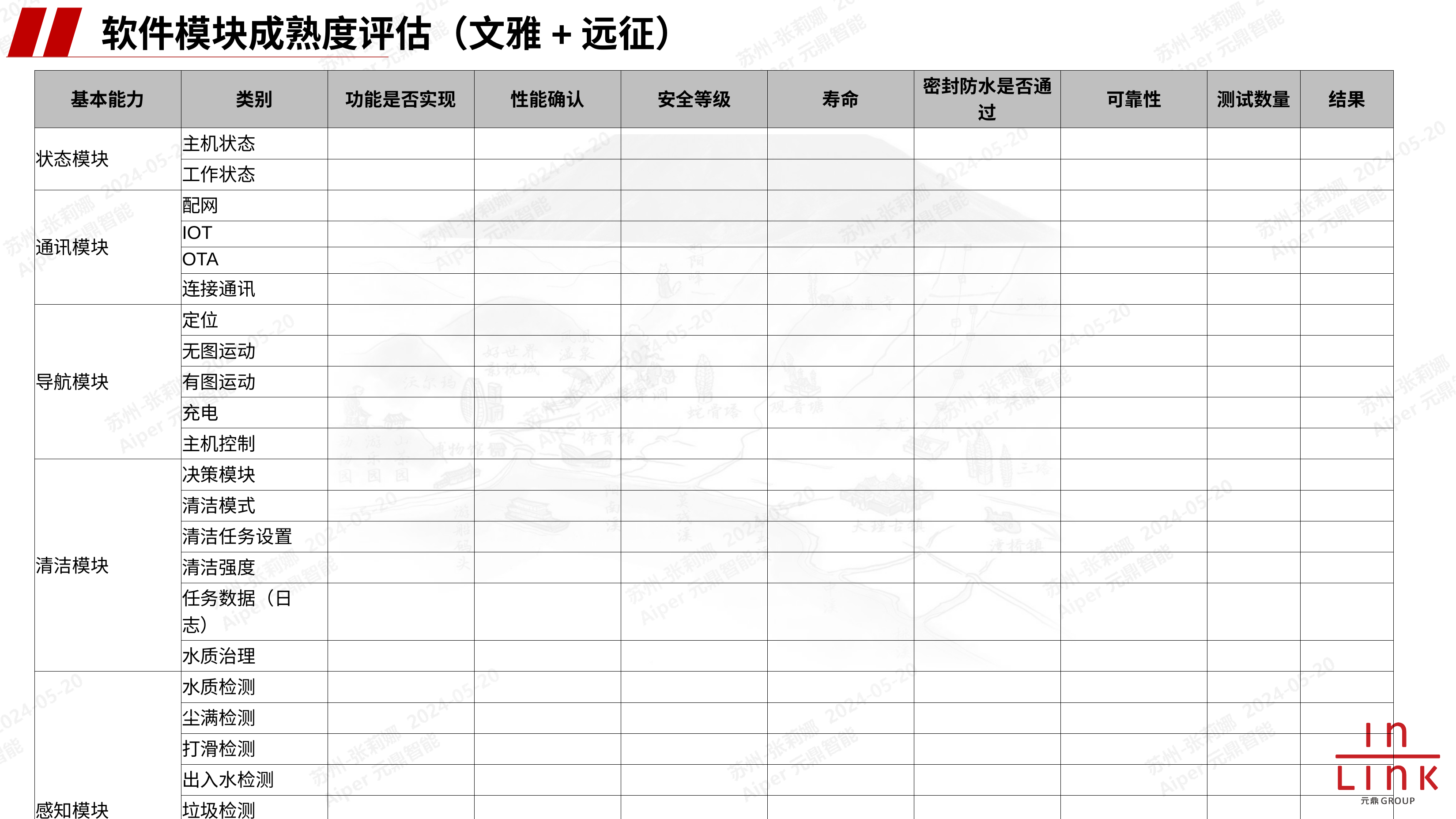

软件模块成熟度评估（文雅+远征）
| 基本能力 | 类别 | 功能是否实现 | 性能确认 | 安全等级 | 寿命 | 密封防水是否通过 | 可靠性 | 测试数量 | 结果 |
| --- | --- | --- | --- | --- | --- | --- | --- | --- | --- |
| 状态模块 | 主机状态 |  |  |  |  |  |  |  |  |
|  | 工作状态 |  |  |  |  |  |  |  |  |
| 通讯模块 | 配网 |  |  |  |  |  |  |  |  |
|  | IOT |  |  |  |  |  |  |  |  |
|  | OTA |  |  |  |  |  |  |  |  |
|  | 连接通讯 |  |  |  |  |  |  |  |  |
| 导航模块 | 定位 |  |  |  |  |  |  |  |  |
|  | 无图运动 |  |  |  |  |  |  |  |  |
|  | 有图运动 |  |  |  |  |  |  |  |  |
|  | 充电 |  |  |  |  |  |  |  |  |
|  | 主机控制 |  |  |  |  |  |  |  |  |
| 清洁模块 | 决策模块 |  |  |  |  |  |  |  |  |
|  | 清洁模式 |  |  |  |  |  |  |  |  |
|  | 清洁任务设置 |  |  |  |  |  |  |  |  |
|  | 清洁强度 |  |  |  |  |  |  |  |  |
|  | 任务数据（日志） |  |  |  |  |  |  |  |  |
|  | 水质治理 |  |  |  |  |  |  |  |  |
| 感知模块 | 水质检测 |  |  |  |  |  |  |  |  |
|  | 尘满检测 |  |  |  |  |  |  |  |  |
|  | 打滑检测 |  |  |  |  |  |  |  |  |
|  | 出入水检测 |  |  |  |  |  |  |  |  |
|  | 垃圾检测 |  |  |  |  |  |  |  |  |
|  | 脏污检测 |  |  |  |  |  |  |  |  |
|  | 运动检测 |  |  |  |  |  |  |  |  |
|  | 静止检测 |  |  |  |  |  |  |  |  |
|  | 障碍物检测 |  |  |  |  |  |  |  |  |